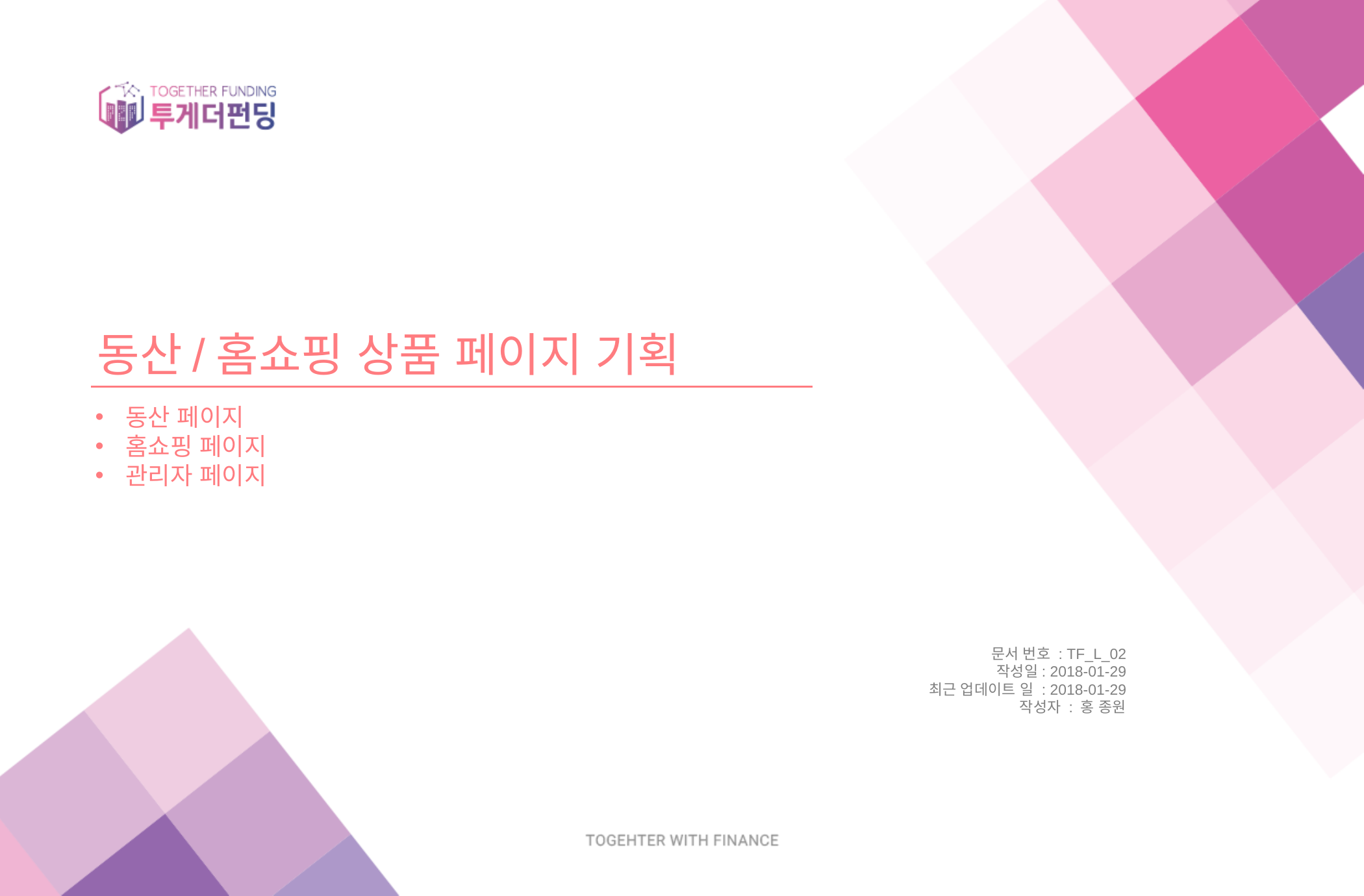

# 동산/홈쇼핑 상품 페이지 기획
동산 페이지
홈쇼핑 페이지
관리자 페이지
문서 번호 : TF_L_02
작성일: 2018-01-29
최근 업데이트 일 : 2018-01-29
작성자 : 홍 종원